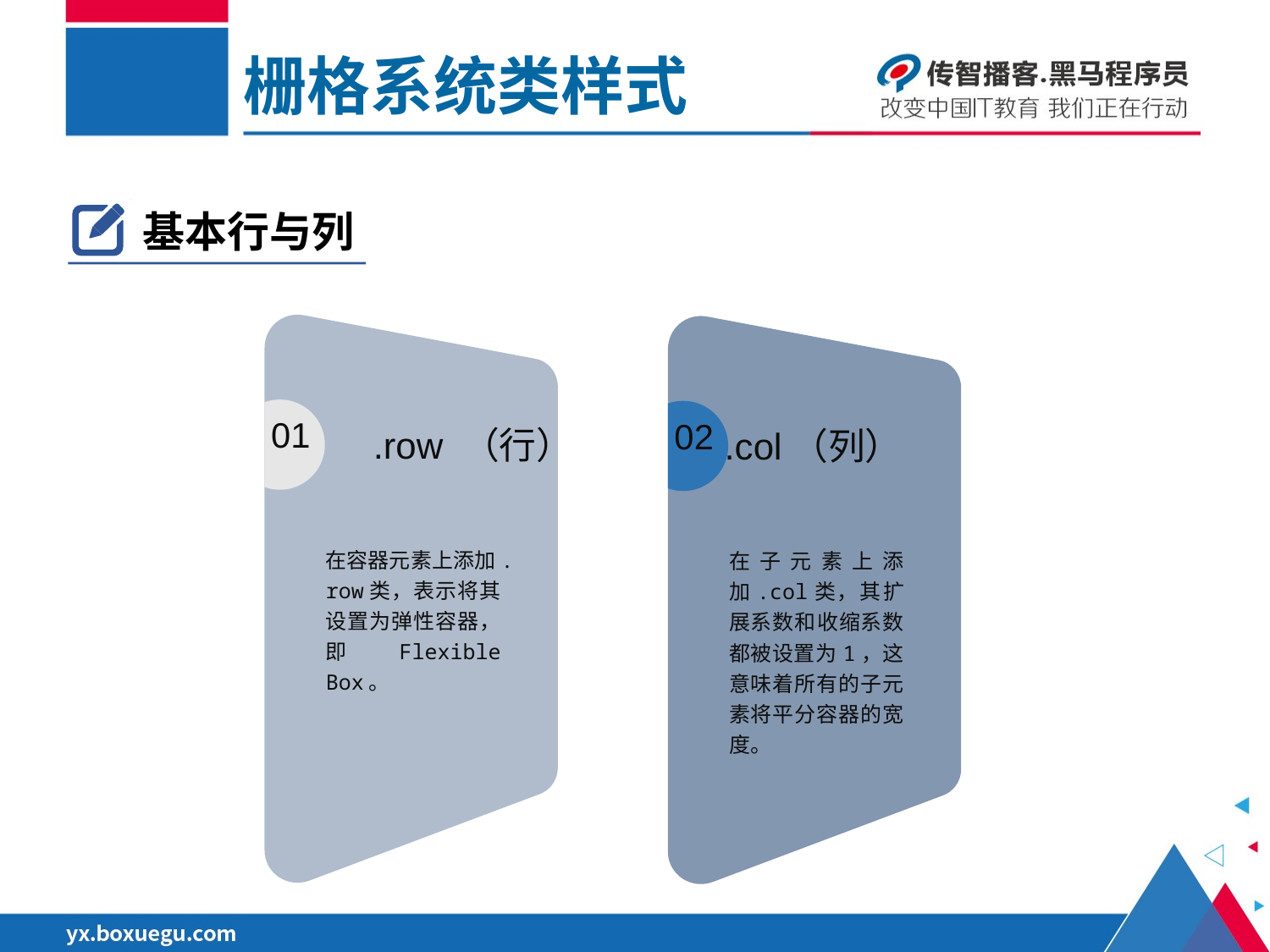

栅格系统类样式
基本行与列

01
	.row （行）
02
.col（列）
在容器元素上添加.row类，表示将其设置为弹性容器，即Flexible Box。
在子元素上添加.col类，其扩展系数和收缩系数都被设置为1，这意味着所有的子元素将平分容器的宽度。